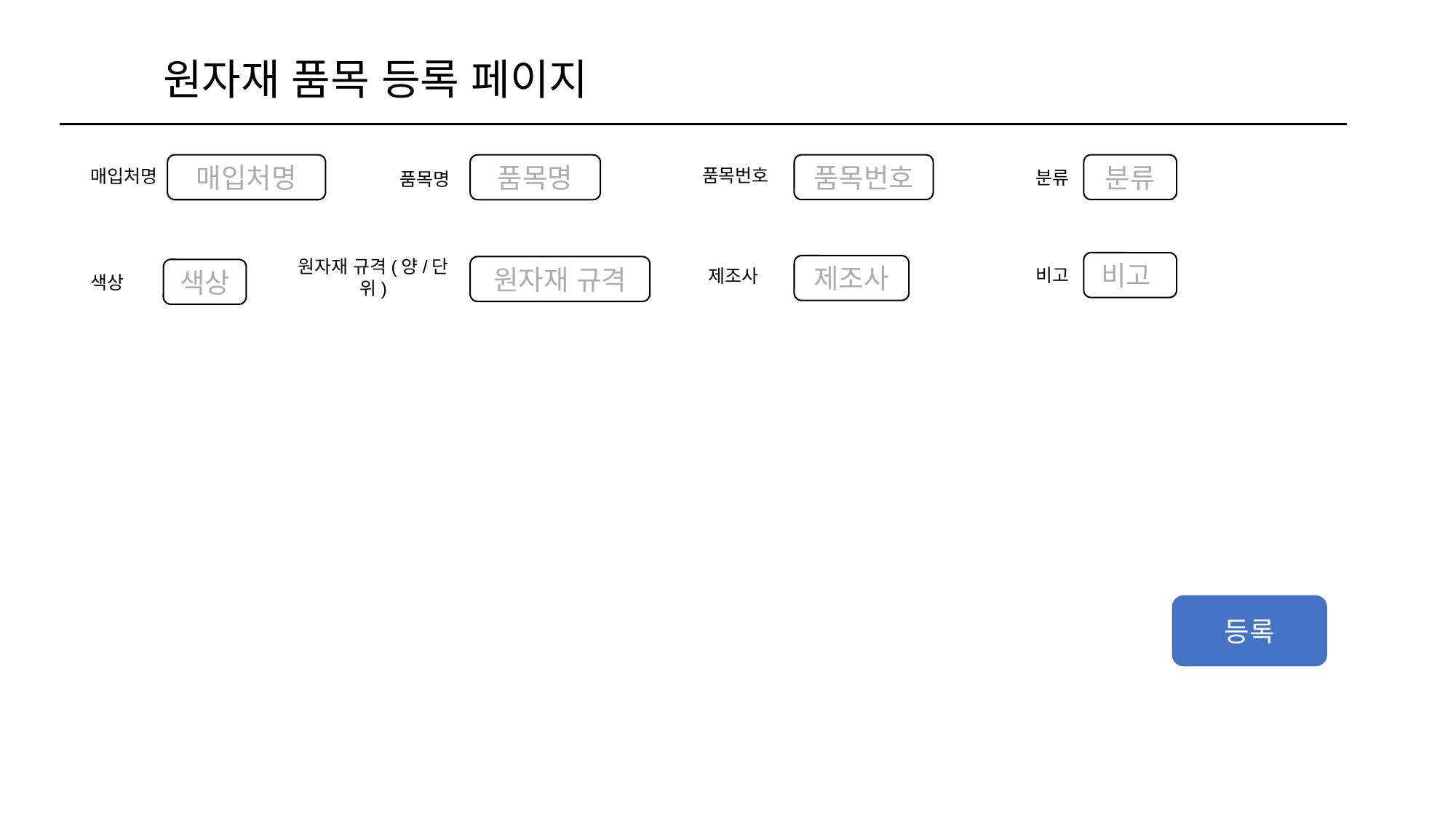

원자재 품목 등록 페이지
품목번호
매입처명
분류
분류
품목번호
매입처명
품목명
품목명
비고
비고
제조사
원자재 규격(양/단위)
제조사
원자재 규격
색상
색상
등록